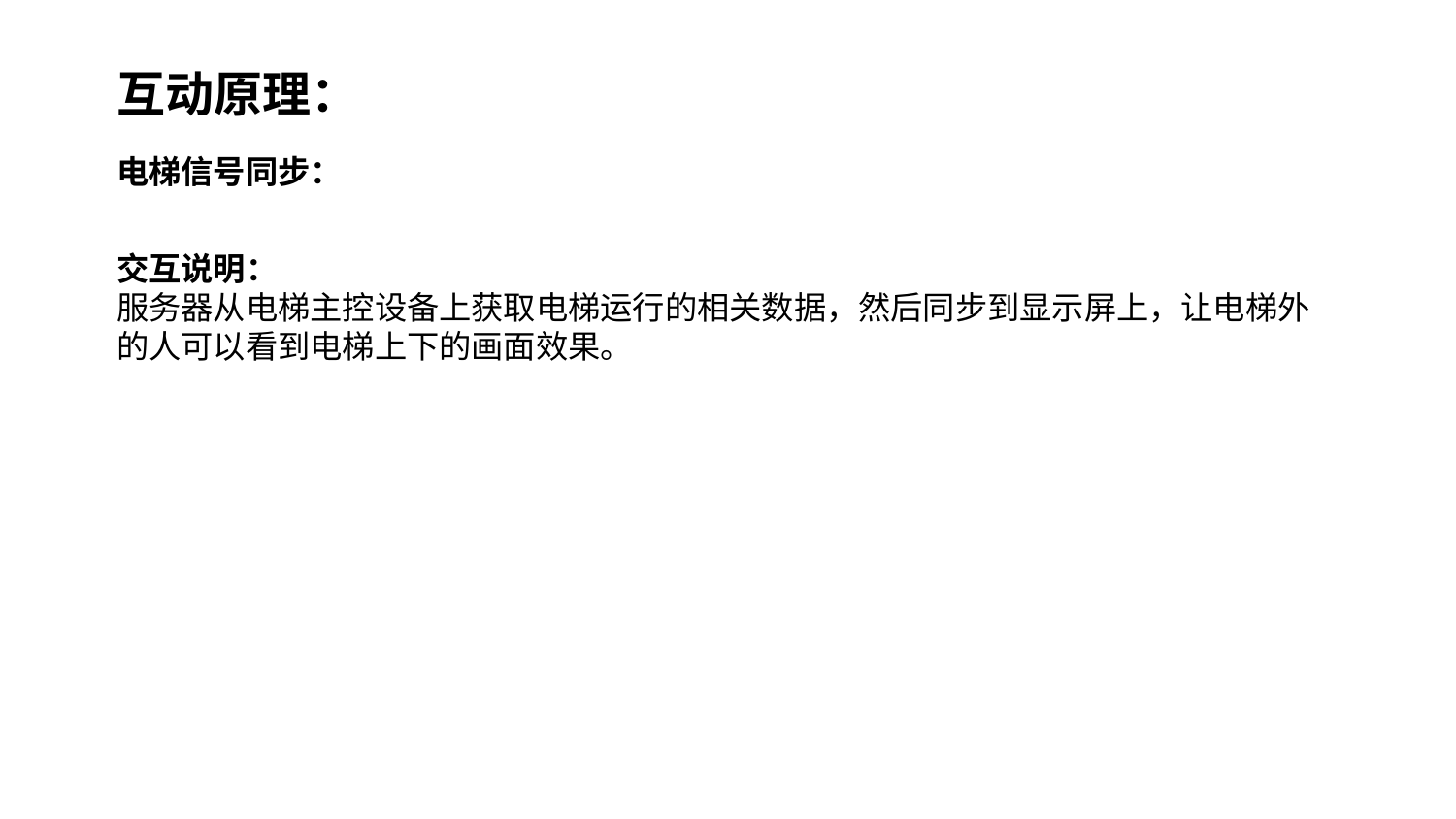

互动原理：
电梯信号同步：

交互说明：
服务器从电梯主控设备上获取电梯运行的相关数据，然后同步到显示屏上，让电梯外的人可以看到电梯上下的画面效果。